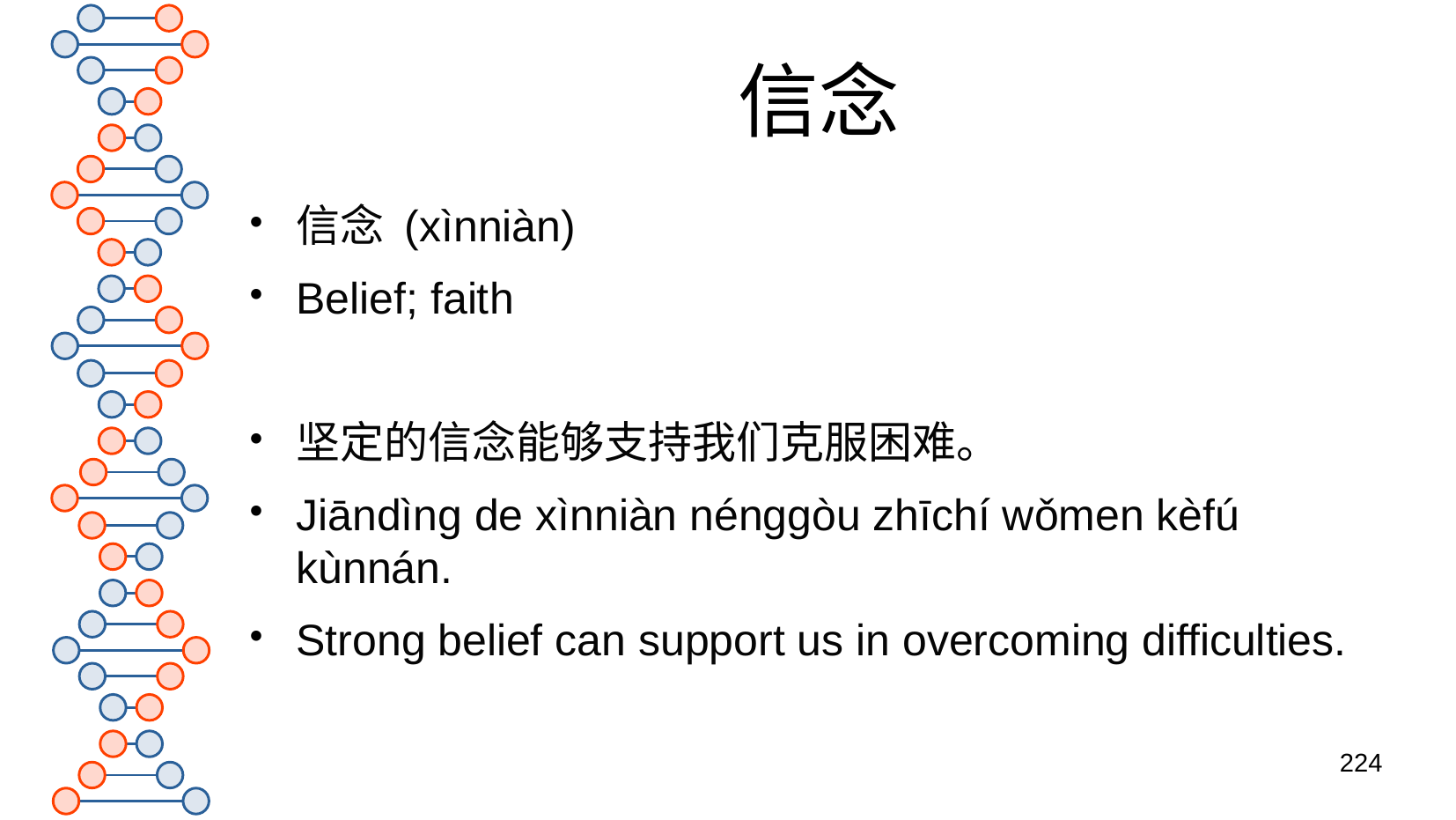

# 信念
信念 (xìnniàn)
Belief; faith

坚定的信念能够支持我们克服困难。
Jiāndìng de xìnniàn nénggòu zhīchí wǒmen kèfú kùnnán.
Strong belief can support us in overcoming difficulties.

224